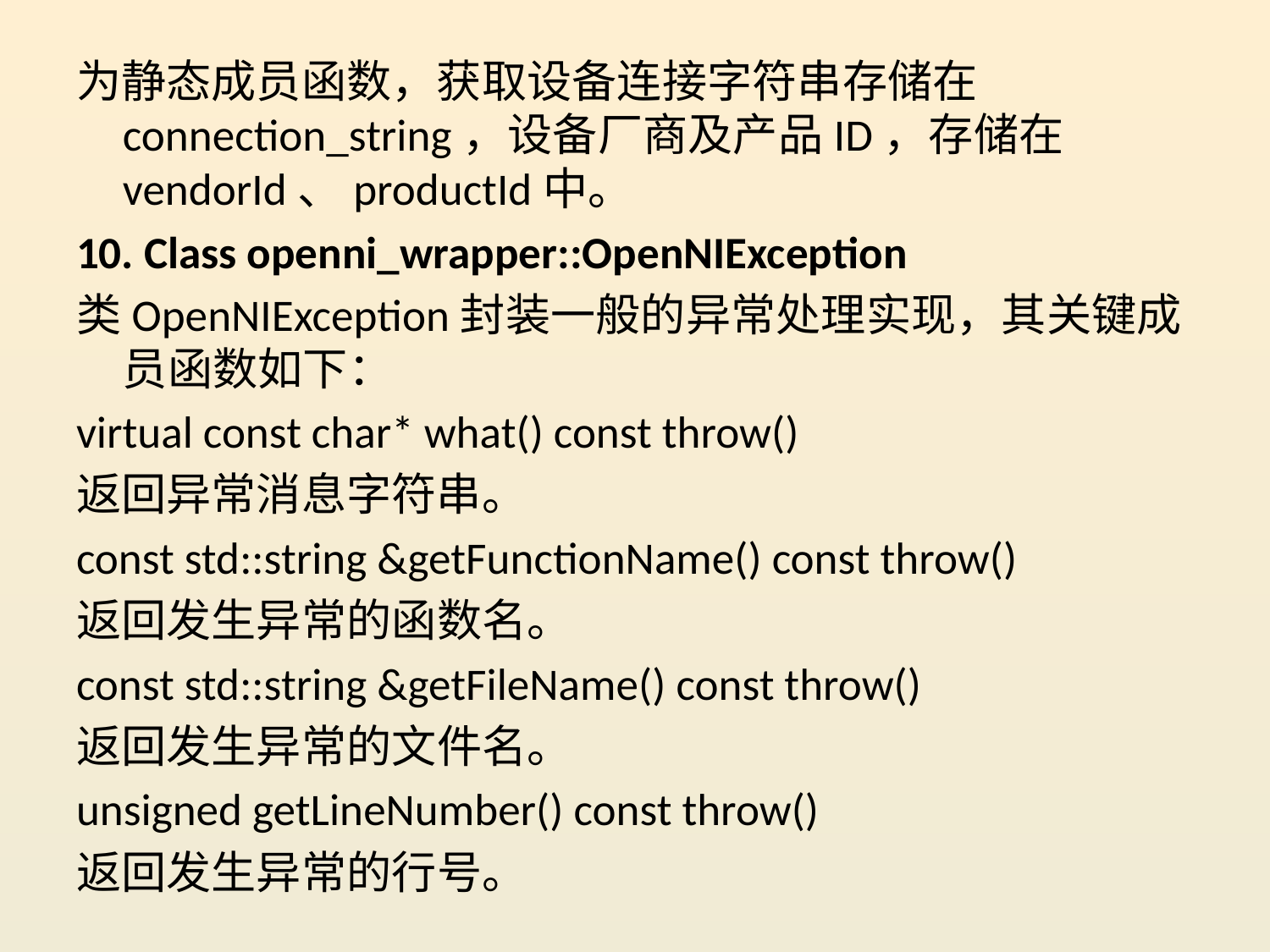

为静态成员函数，获取设备连接字符串存储在connection_string，设备厂商及产品ID，存储在vendorId、productId中。
10. Class openni_wrapper::OpenNIException
类OpenNIException封装一般的异常处理实现，其关键成员函数如下：
virtual const char* what() const throw()
返回异常消息字符串。
const std::string &getFunctionName() const throw()
返回发生异常的函数名。
const std::string &getFileName() const throw()
返回发生异常的文件名。
unsigned getLineNumber() const throw()
返回发生异常的行号。